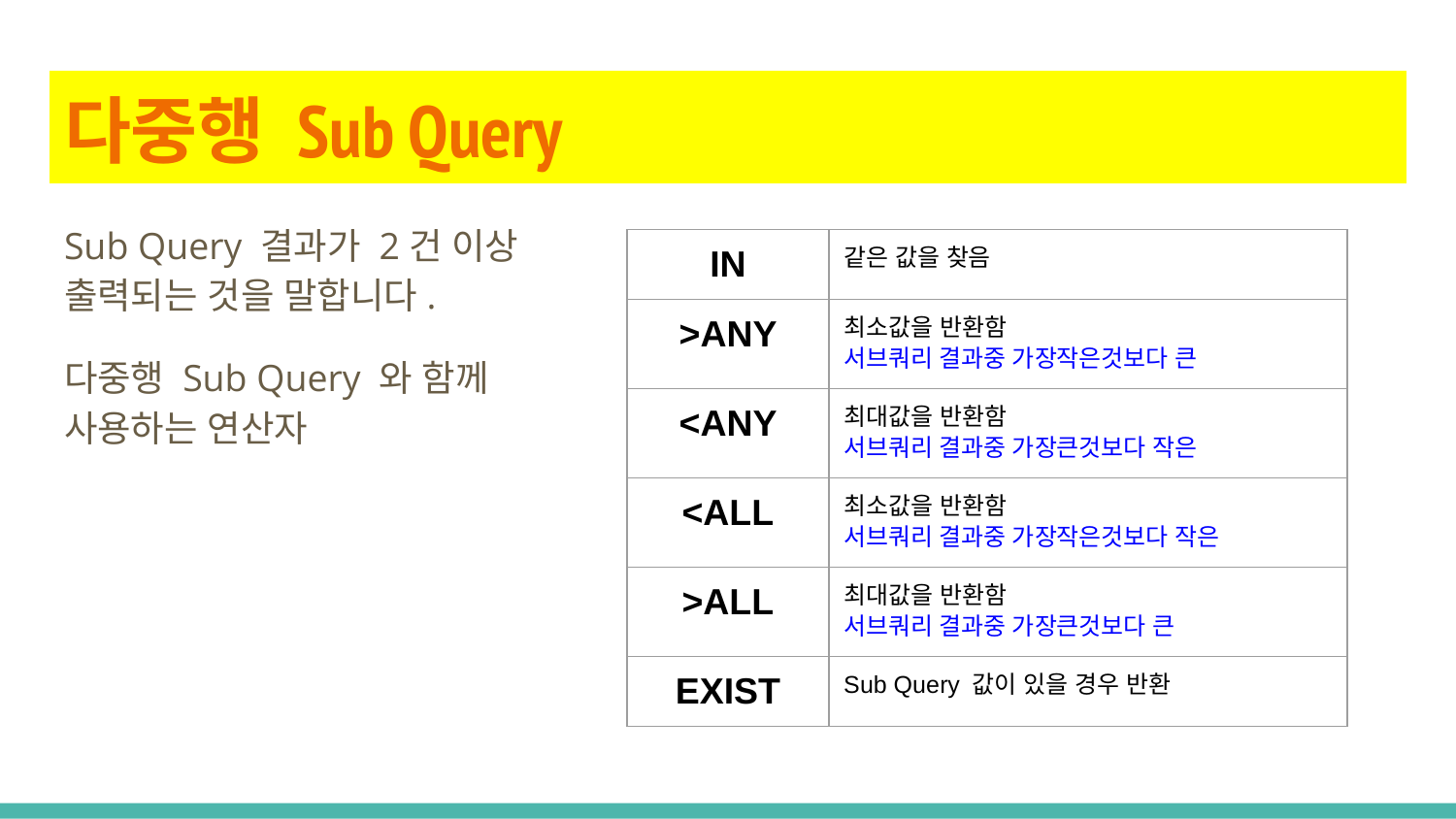

# 다중행 Sub Query
Sub Query 결과가 2건 이상 출력되는 것을 말합니다.
다중행 Sub Query 와 함께 사용하는 연산자

| IN | 같은 값을 찾음 |
| --- | --- |
| >ANY | 최소값을 반환함 서브쿼리 결과중 가장작은것보다 큰 |
| <ANY | 최대값을 반환함 서브쿼리 결과중 가장큰것보다 작은 |
| <ALL | 최소값을 반환함 서브쿼리 결과중 가장작은것보다 작은 |
| >ALL | 최대값을 반환함 서브쿼리 결과중 가장큰것보다 큰 |
| EXIST | Sub Query 값이 있을 경우 반환 |